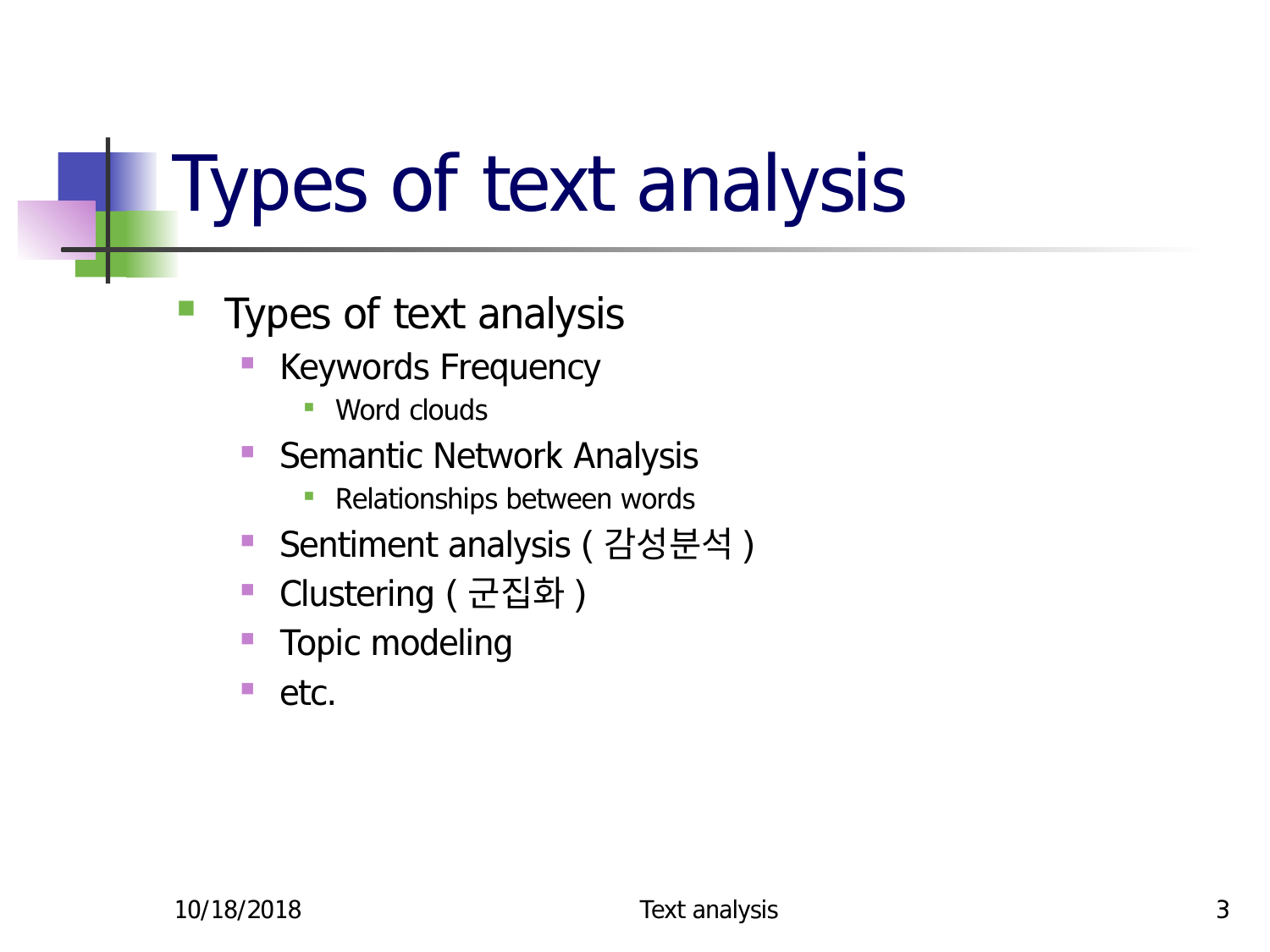

# Types of text analysis
Types of text analysis
Keywords Frequency
Word clouds
Semantic Network Analysis
Relationships between words
Sentiment analysis (감성분석)
Clustering (군집화)
Topic modeling
etc.

10/18/2018
Text analysis
3